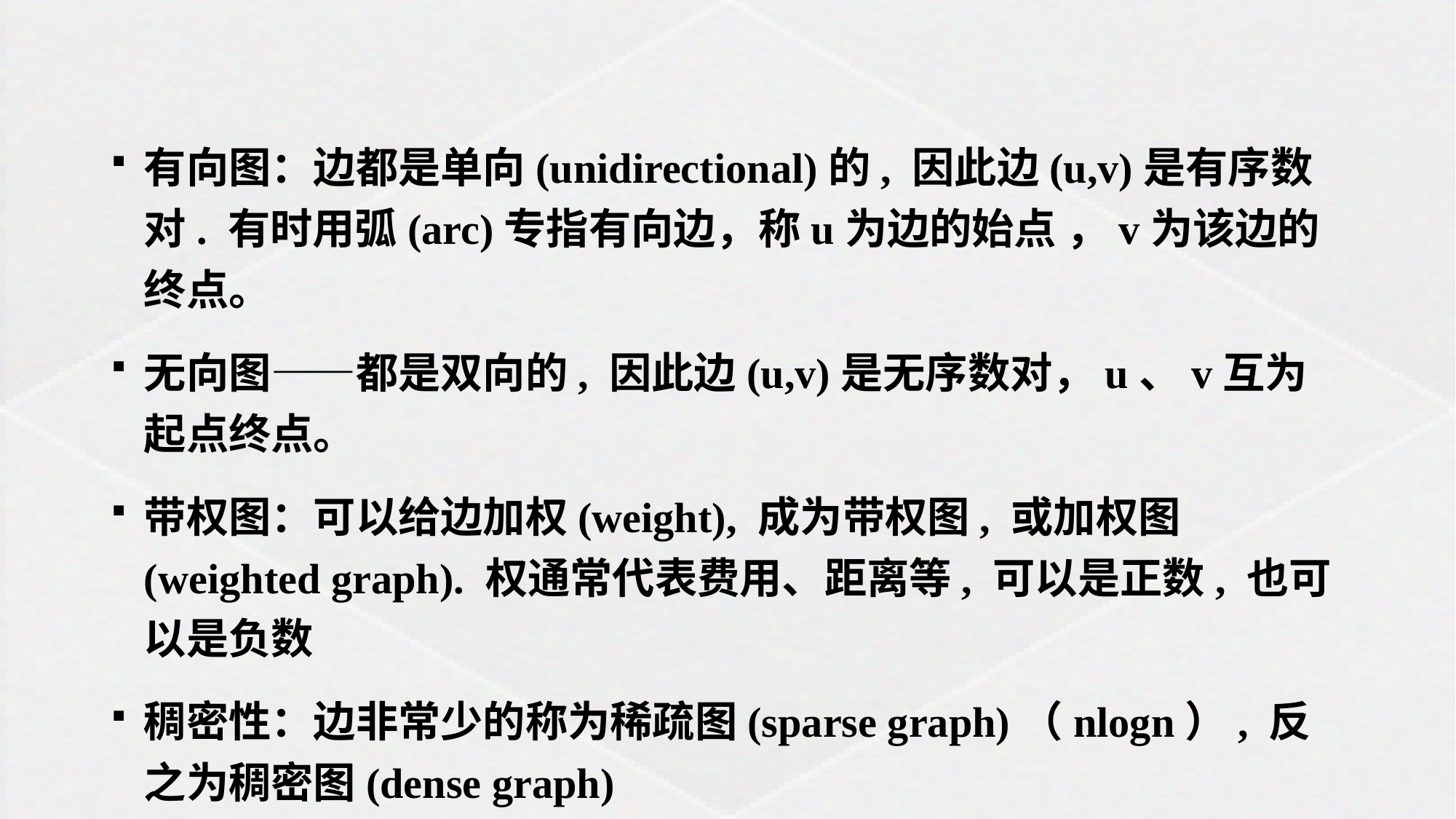

有向图：边都是单向(unidirectional)的, 因此边(u,v)是有序数对. 有时用弧(arc)专指有向边，称u为边的始点 ，v为该边的终点。
无向图——都是双向的, 因此边(u,v)是无序数对，u、v互为起点终点。
带权图：可以给边加权(weight), 成为带权图, 或加权图(weighted graph). 权通常代表费用、距离等, 可以是正数, 也可以是负数
稠密性：边非常少的称为稀疏图(sparse graph)（nlogn）, 反之为稠密图(dense graph)